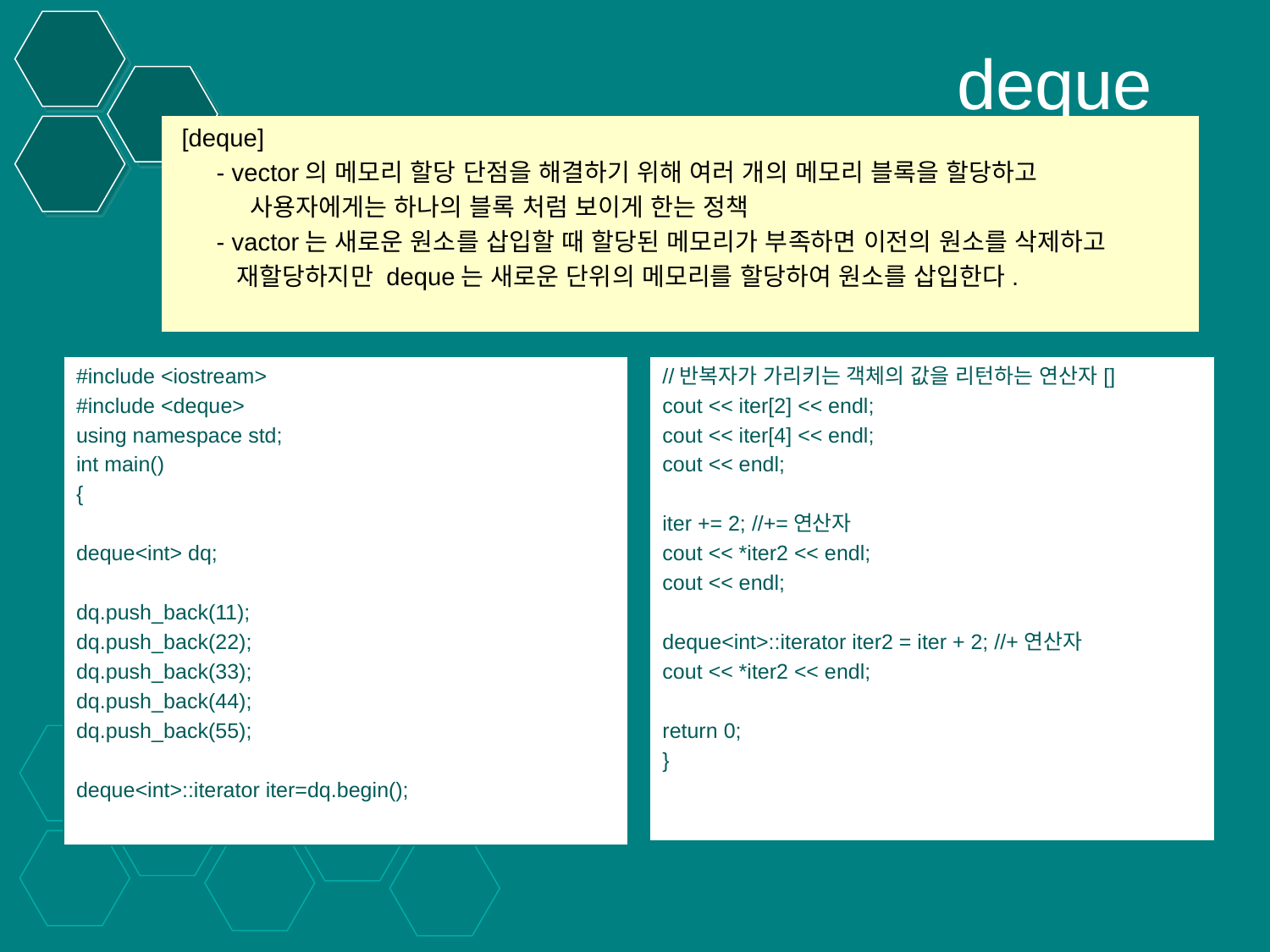

# deque
 [deque]
      - vector의 메모리 할당 단점을 해결하기 위해 여러 개의 메모리 블록을 할당하고
          사용자에게는 하나의 블록 처럼 보이게 한는 정책
      - vactor는 새로운 원소를 삽입할 때 할당된 메모리가 부족하면 이전의 원소를 삭제하고
        재할당하지만 deque는 새로운 단위의 메모리를 할당하여 원소를 삽입한다.
#include <iostream>
#include <deque>
using namespace std;
int main()
{

deque<int> dq;

dq.push_back(11);
dq.push_back(22);
dq.push_back(33);
dq.push_back(44);
dq.push_back(55);

deque<int>::iterator iter=dq.begin();
//반복자가 가리키는 객체의 값을 리턴하는 연산자[]
cout << iter[2] << endl;
cout << iter[4] << endl;
cout << endl;

iter += 2; //+=연산자
cout << *iter2 << endl;
cout << endl;

deque<int>::iterator iter2 = iter + 2; //+연산자
cout << *iter2 << endl;

return 0;
}